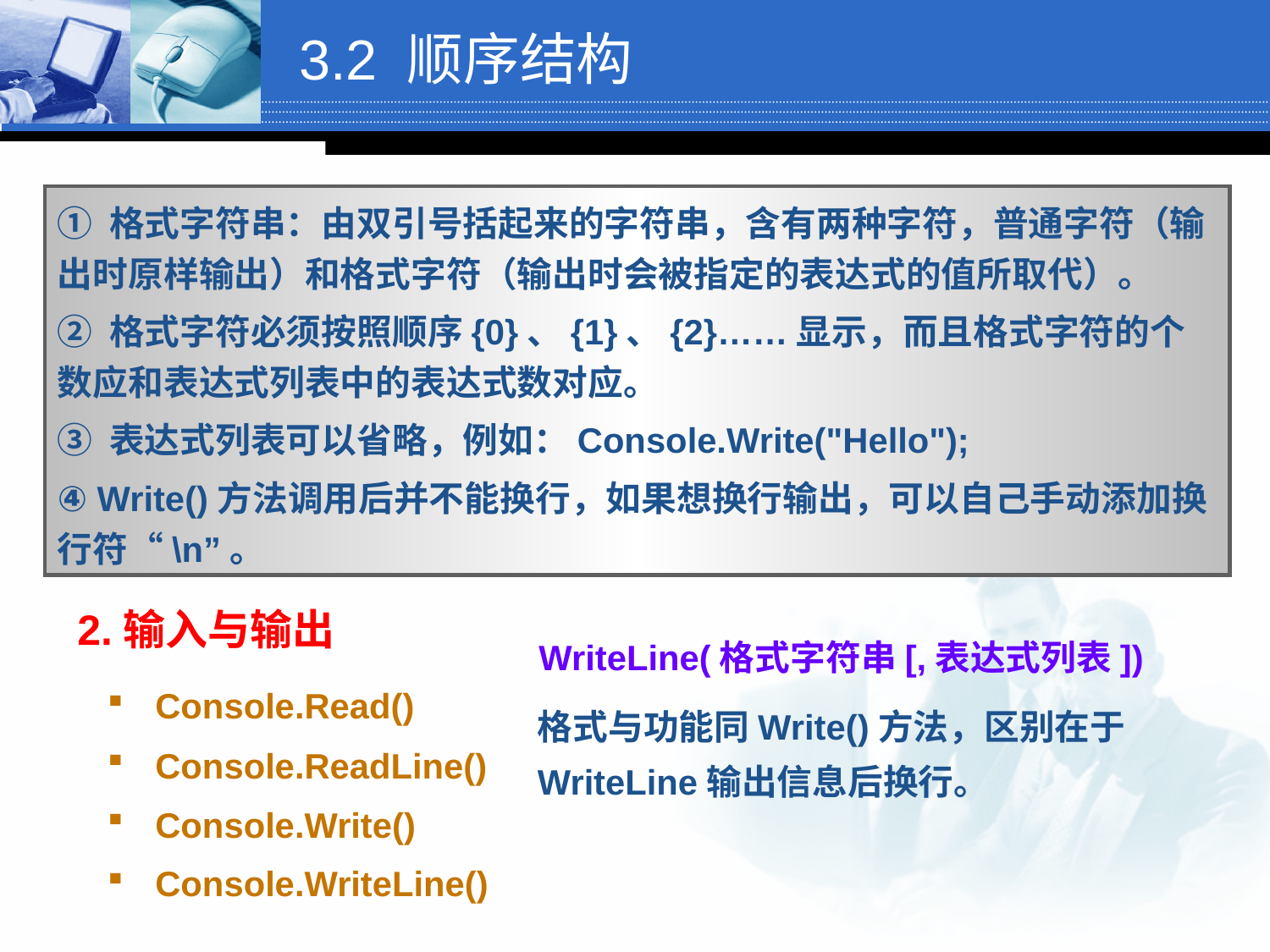

3.2 顺序结构
顺序结构按照语句的书写顺序执行，每一条语句都会被执行到，不存在任何分支。
① 格式字符串：由双引号括起来的字符串，含有两种字符，普通字符（输出时原样输出）和格式字符（输出时会被指定的表达式的值所取代）。
② 格式字符必须按照顺序{0}、{1}、{2}……显示，而且格式字符的个数应和表达式列表中的表达式数对应。
③ 表达式列表可以省略，例如：Console.Write("Hello");
④ Write()方法调用后并不能换行，如果想换行输出，可以自己手动添加换行符“\n”。
1.赋值语句
单赋值语句：a=0
复合赋值语句：a+=1
连续赋值语句：a=b=c=1
2.输入与输出
WriteLine(格式字符串[,表达式列表])
Console.Read()
Console.ReadLine()
Console.Write()
Console.WriteLine()
格式与功能同Write()方法，区别在于WriteLine输出信息后换行。